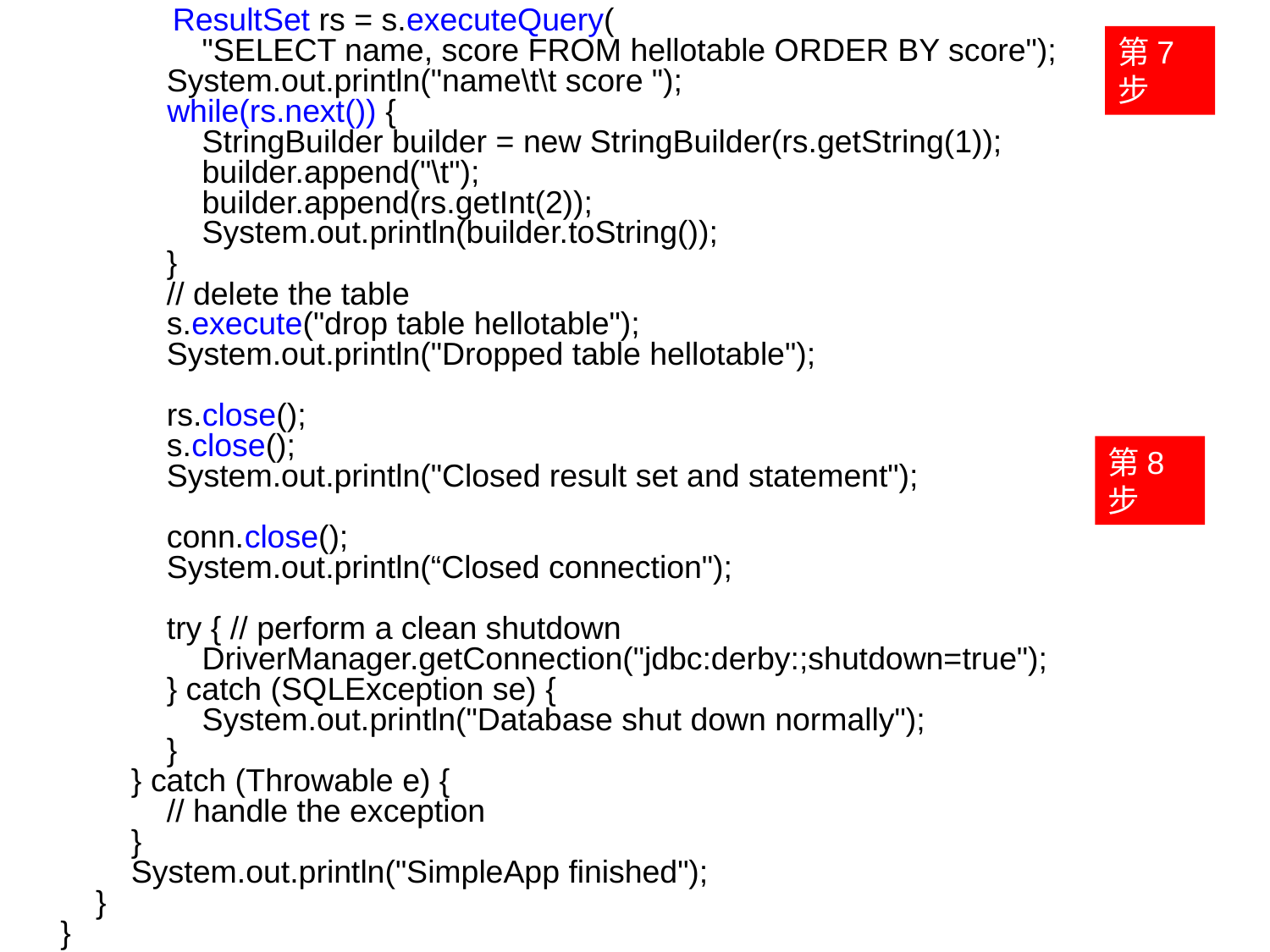

ResultSet rs = s.executeQuery(
                "SELECT name, score FROM hellotable ORDER BY score");
            System.out.println("name\t\t score ");
            while(rs.next()) {
                StringBuilder builder = new StringBuilder(rs.getString(1));
                builder.append("\t");
                builder.append(rs.getInt(2));
                System.out.println(builder.toString());
            }
            // delete the table
            s.execute("drop table hellotable");
            System.out.println("Dropped table hellotable");
            rs.close();
            s.close();
            System.out.println("Closed result set and statement");
            conn.close();
            System.out.println(“Closed connection");
            try { // perform a clean shutdown
                DriverManager.getConnection("jdbc:derby:;shutdown=true");
            } catch (SQLException se) {
                System.out.println("Database shut down normally");
            }
        } catch (Throwable e) {
            // handle the exception
        }
        System.out.println("SimpleApp finished");
    }
}

第7步
第8步